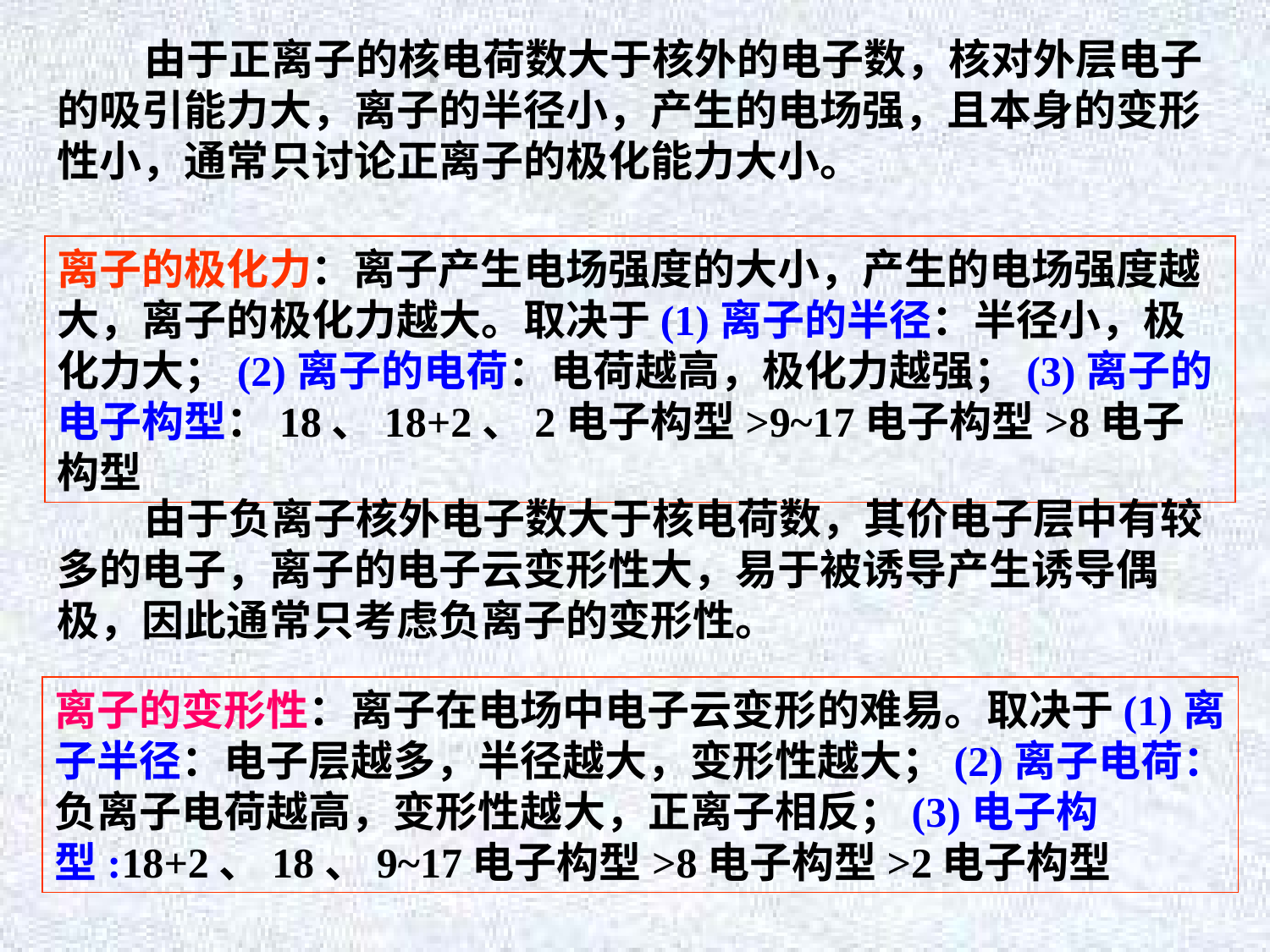

由于正离子的核电荷数大于核外的电子数，核对外层电子的吸引能力大，离子的半径小，产生的电场强，且本身的变形性小，通常只讨论正离子的极化能力大小。
离子的极化力：离子产生电场强度的大小，产生的电场强度越大，离子的极化力越大。取决于(1)离子的半径：半径小，极化力大；(2)离子的电荷：电荷越高，极化力越强；(3)离子的电子构型：18、18+2、2电子构型>9~17电子构型>8电子构型
        由于负离子核外电子数大于核电荷数，其价电子层中有较多的电子，离子的电子云变形性大，易于被诱导产生诱导偶极，因此通常只考虑负离子的变形性。
离子的变形性：离子在电场中电子云变形的难易。取决于(1)离子半径：电子层越多，半径越大，变形性越大；(2)离子电荷：负离子电荷越高，变形性越大，正离子相反；(3)电子构型:18+2、18、9~17电子构型>8电子构型>2电子构型